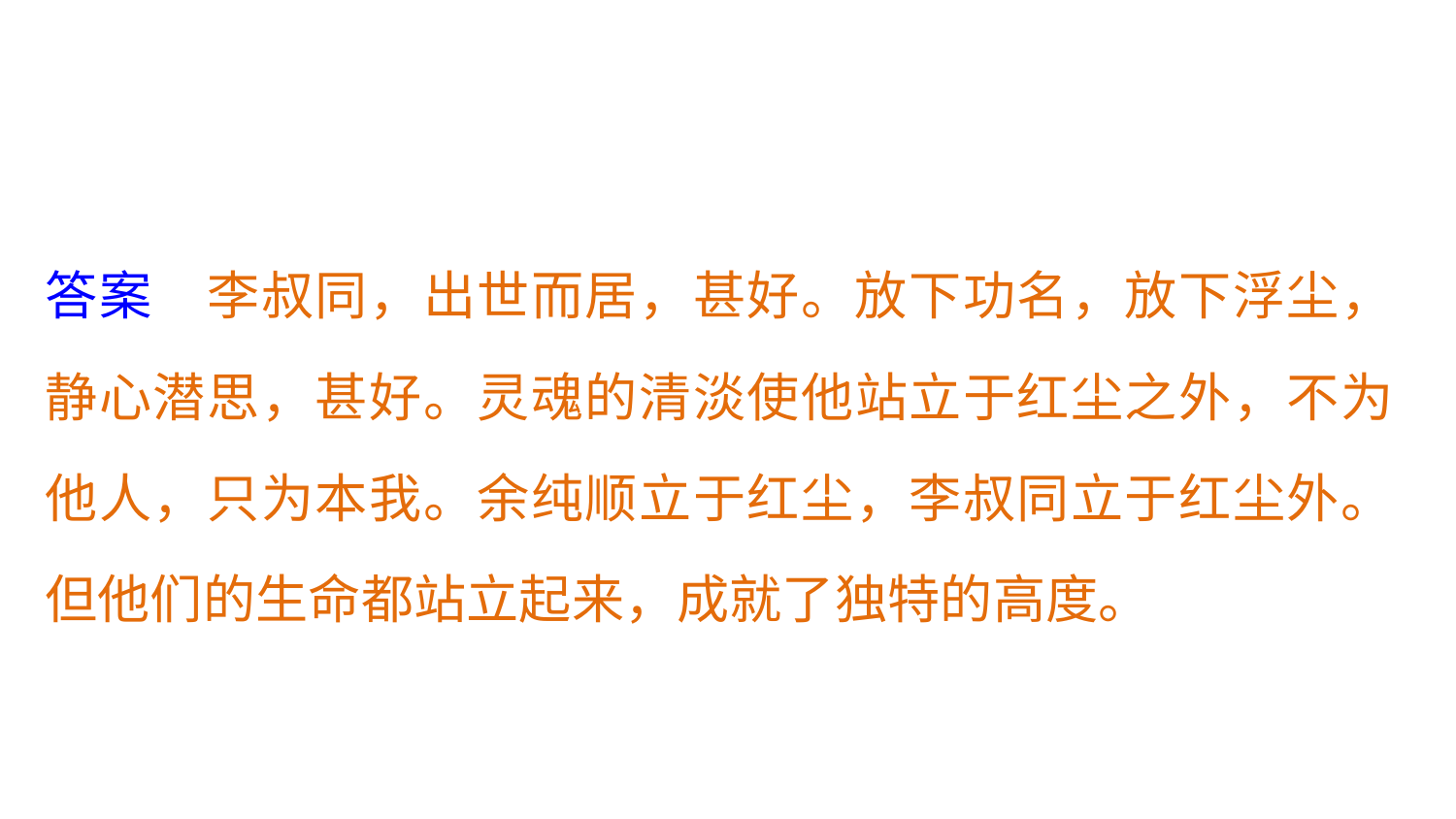

答案　李叔同，出世而居，甚好。放下功名，放下浮尘，静心潜思，甚好。灵魂的清淡使他站立于红尘之外，不为他人，只为本我。余纯顺立于红尘，李叔同立于红尘外。但他们的生命都站立起来，成就了独特的高度。